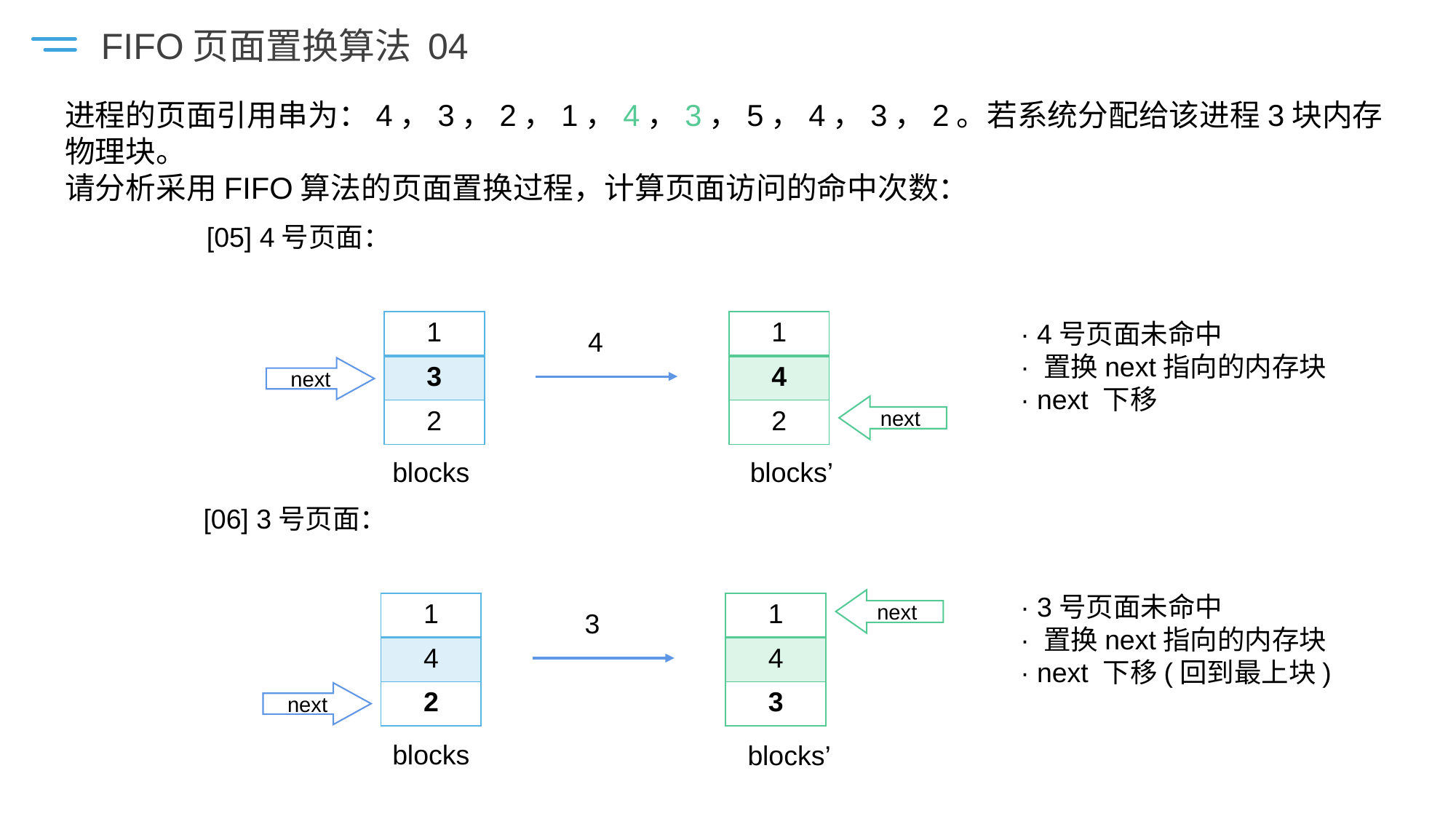

FIFO页面置换算法 04
进程的页面引用串为：4，3，2，1，4，3，5，4，3，2。若系统分配给该进程3块内存物理块。
请分析采用FIFO算法的页面置换过程，计算页面访问的命中次数：

[05] 4号页面：
· 4号页面未命中
· 置换next指向的内存块
· next 下移
| 1 |
| --- |
| 3 |
| 2 |
| 1 |
| --- |
| 4 |
| 2 |
4
next
next
blocks’
blocks
[06] 3号页面：

· 3号页面未命中
· 置换next指向的内存块
· next 下移(回到最上块)
next
| 1 |
| --- |
| 4 |
| 2 |
| 1 |
| --- |
| 4 |
| 3 |
3
next
blocks
blocks’